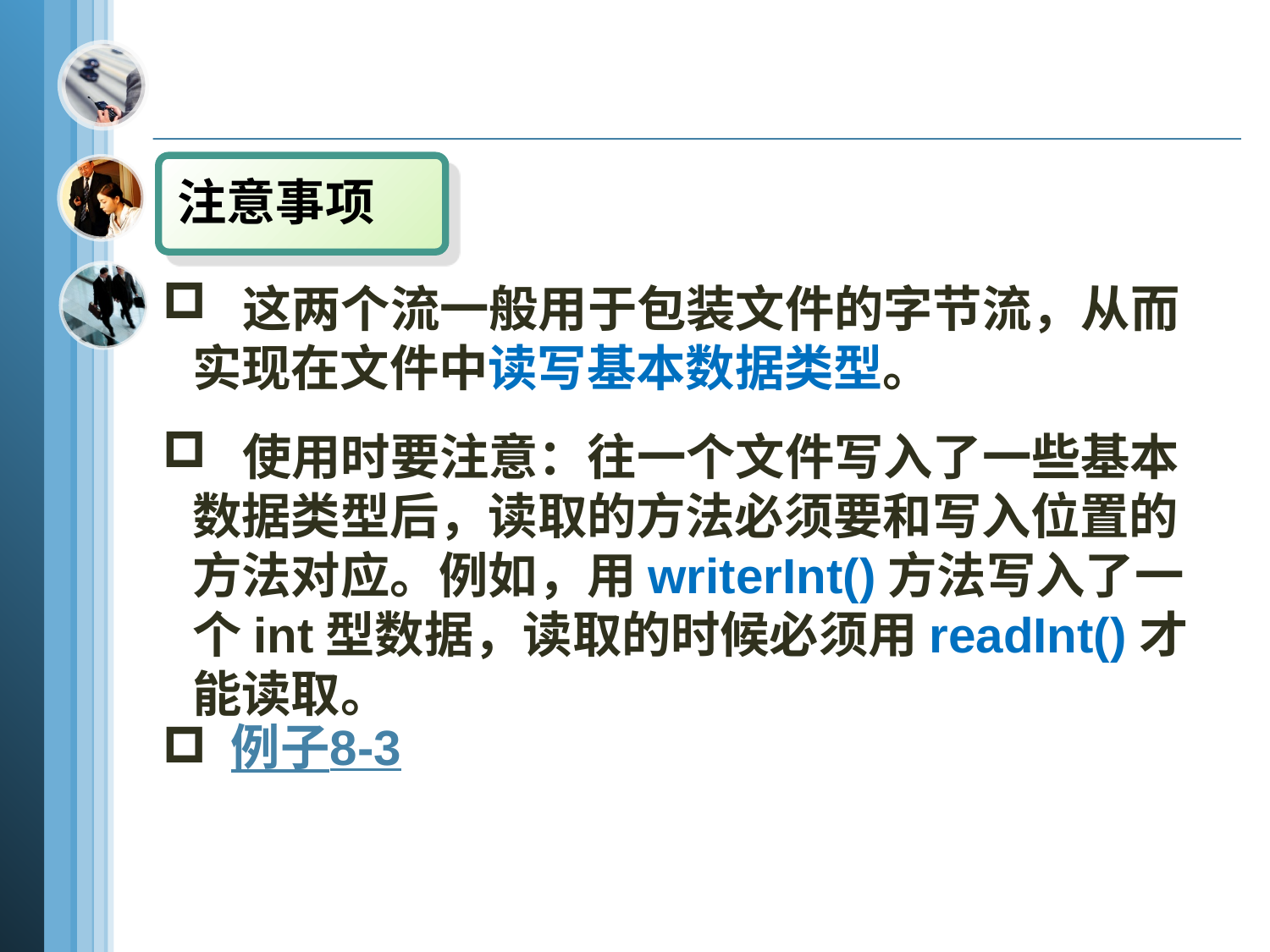

注意事项
  这两个流一般用于包装文件的字节流，从而实现在文件中读写基本数据类型。
  使用时要注意：往一个文件写入了一些基本数据类型后，读取的方法必须要和写入位置的方法对应。例如，用writerInt()方法写入了一个int型数据，读取的时候必须用readInt()才能读取。
 例子8-3